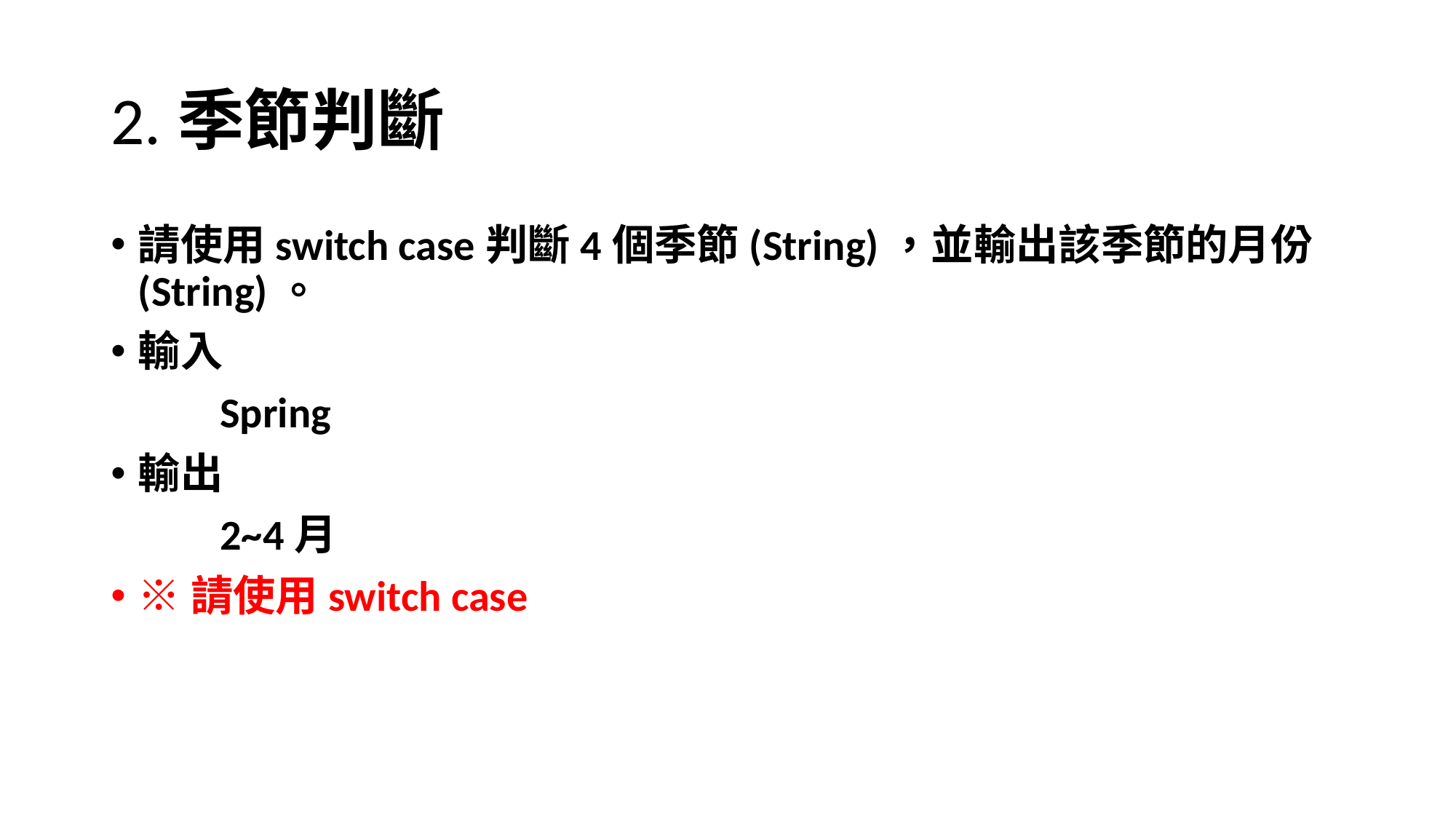

# 2.季節判斷
請使用switch case判斷4個季節(String)，並輸出該季節的月份(String)。
輸入
	Spring
輸出
	2~4月
※請使用switch case